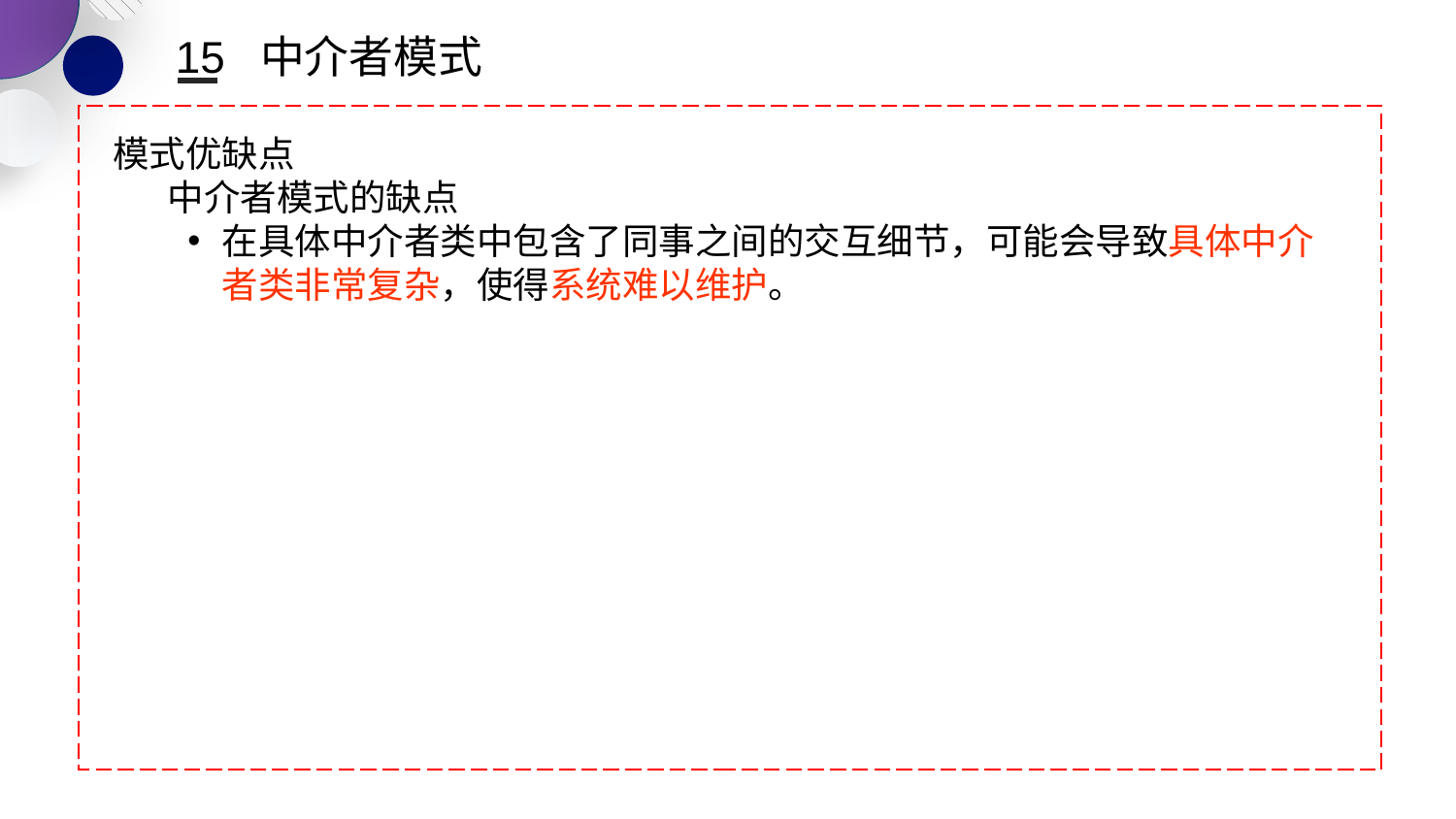

15  中介者模式

模式优缺点
中介者模式的缺点
在具体中介者类中包含了同事之间的交互细节，可能会导致具体中介者类非常复杂，使得系统难以维护。